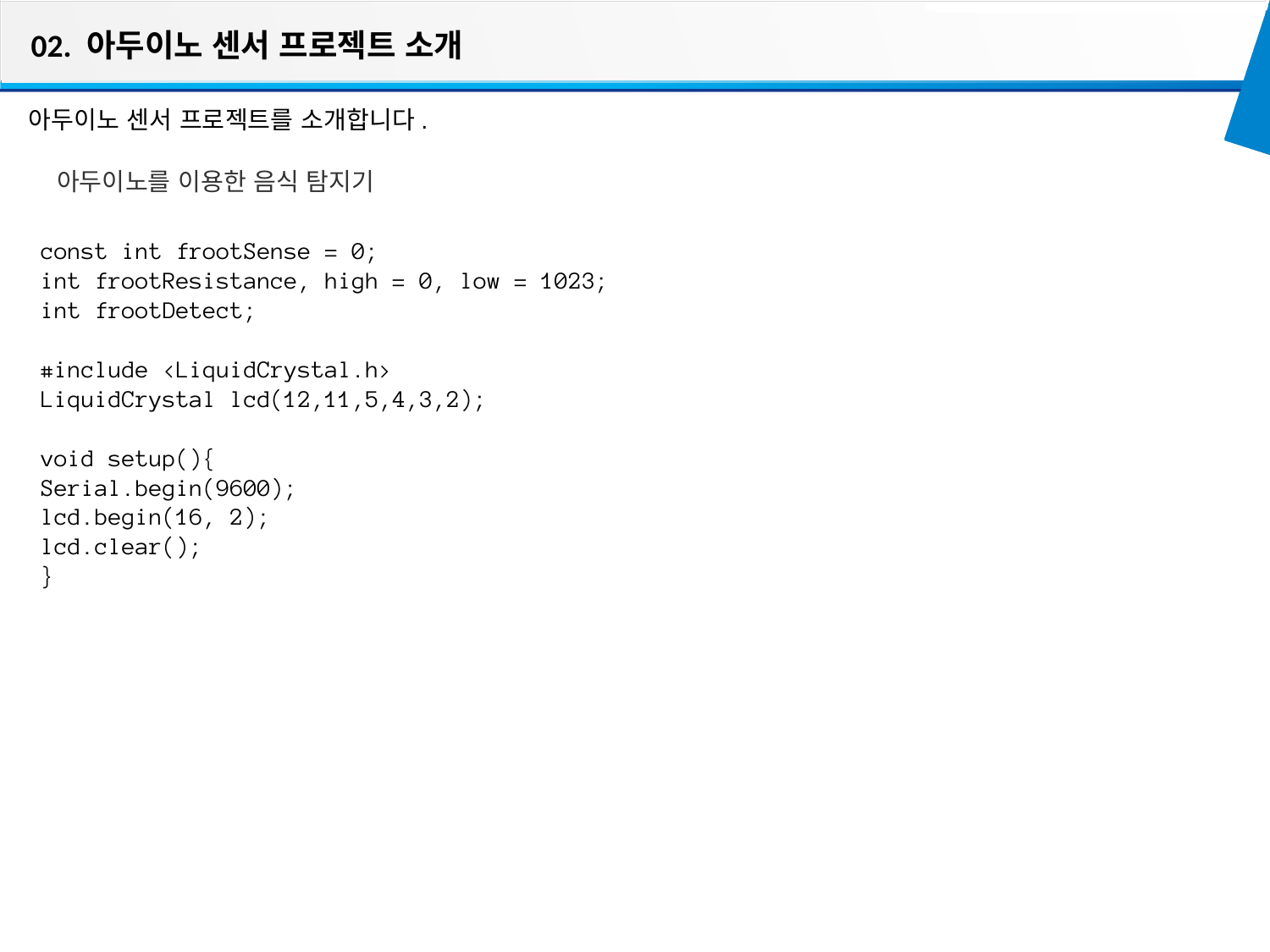

02. 아두이노 센서 프로젝트 소개

아두이노 센서 프로젝트를 소개합니다.
아두이노를 이용한 음식 탐지기
const int frootSense = 0;
int frootResistance, high = 0, low = 1023;
int frootDetect;

#include <LiquidCrystal.h>
LiquidCrystal lcd(12,11,5,4,3,2);

void setup(){
Serial.begin(9600);
lcd.begin(16, 2);
lcd.clear();
}